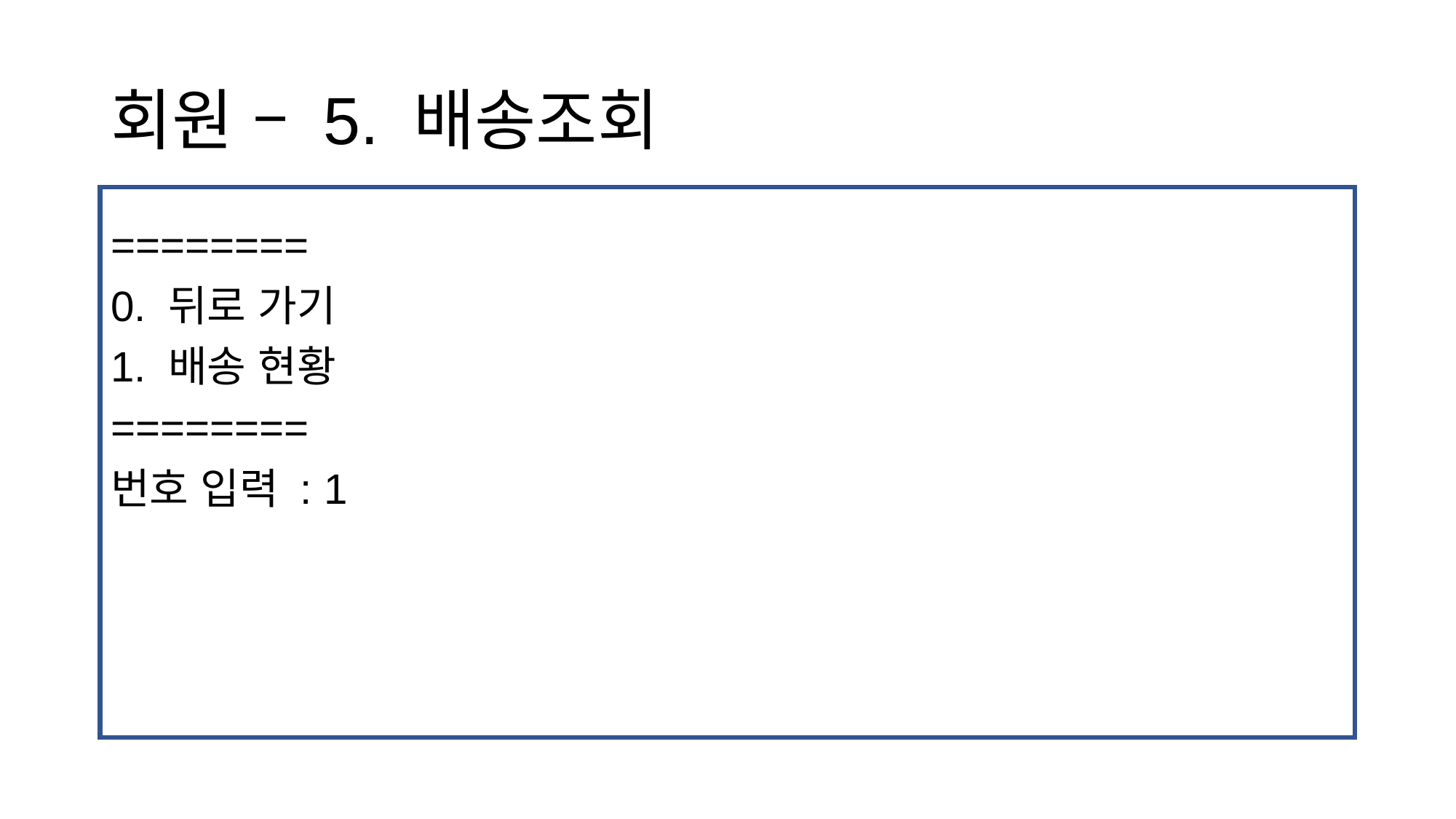

# 회원 – 5. 배송조회

========
0. 뒤로 가기
1. 배송 현황
========
번호 입력 : 1